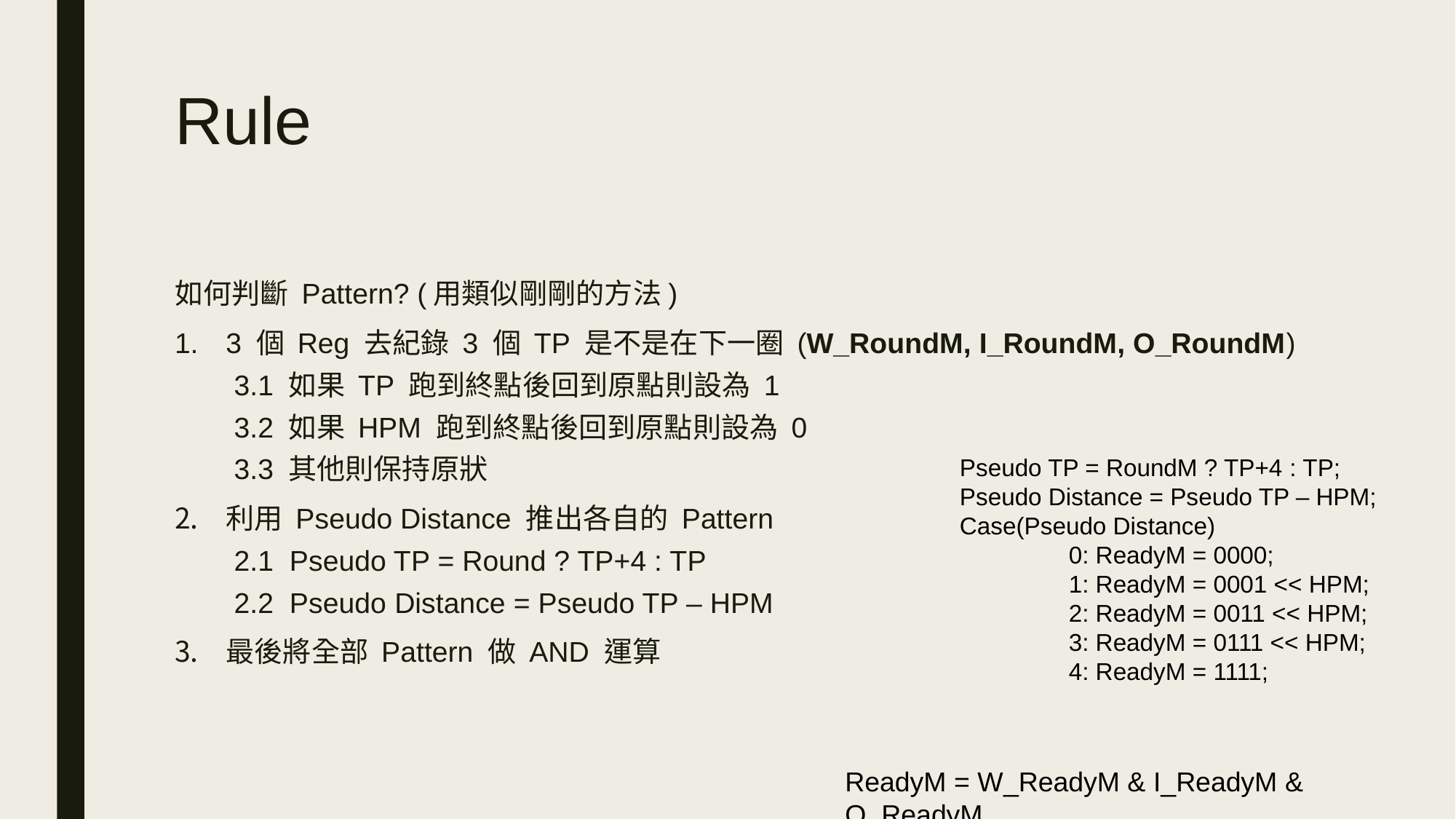

# Rule
如何判斷 Pattern? (用類似剛剛的方法)
3 個 Reg 去紀錄 3 個 TP 是不是在下一圈 (W_RoundM, I_RoundM, O_RoundM)
3.1 如果 TP 跑到終點後回到原點則設為 1
3.2 如果 HPM 跑到終點後回到原點則設為 0
3.3 其他則保持原狀
利用 Pseudo Distance 推出各自的 Pattern
2.1  Pseudo TP = Round ? TP+4 : TP
2.2  Pseudo Distance = Pseudo TP – HPM
最後將全部 Pattern 做 AND 運算

Pseudo TP = RoundM ? TP+4 : TP;
Pseudo Distance = Pseudo TP – HPM;
Case(Pseudo Distance)
	0: ReadyM = 0000;
	1: ReadyM = 0001 << HPM;
	2: ReadyM = 0011 << HPM;
	3: ReadyM = 0111 << HPM;
	4: ReadyM = 1111;
ReadyM = W_ReadyM & I_ReadyM & O_ReadyM